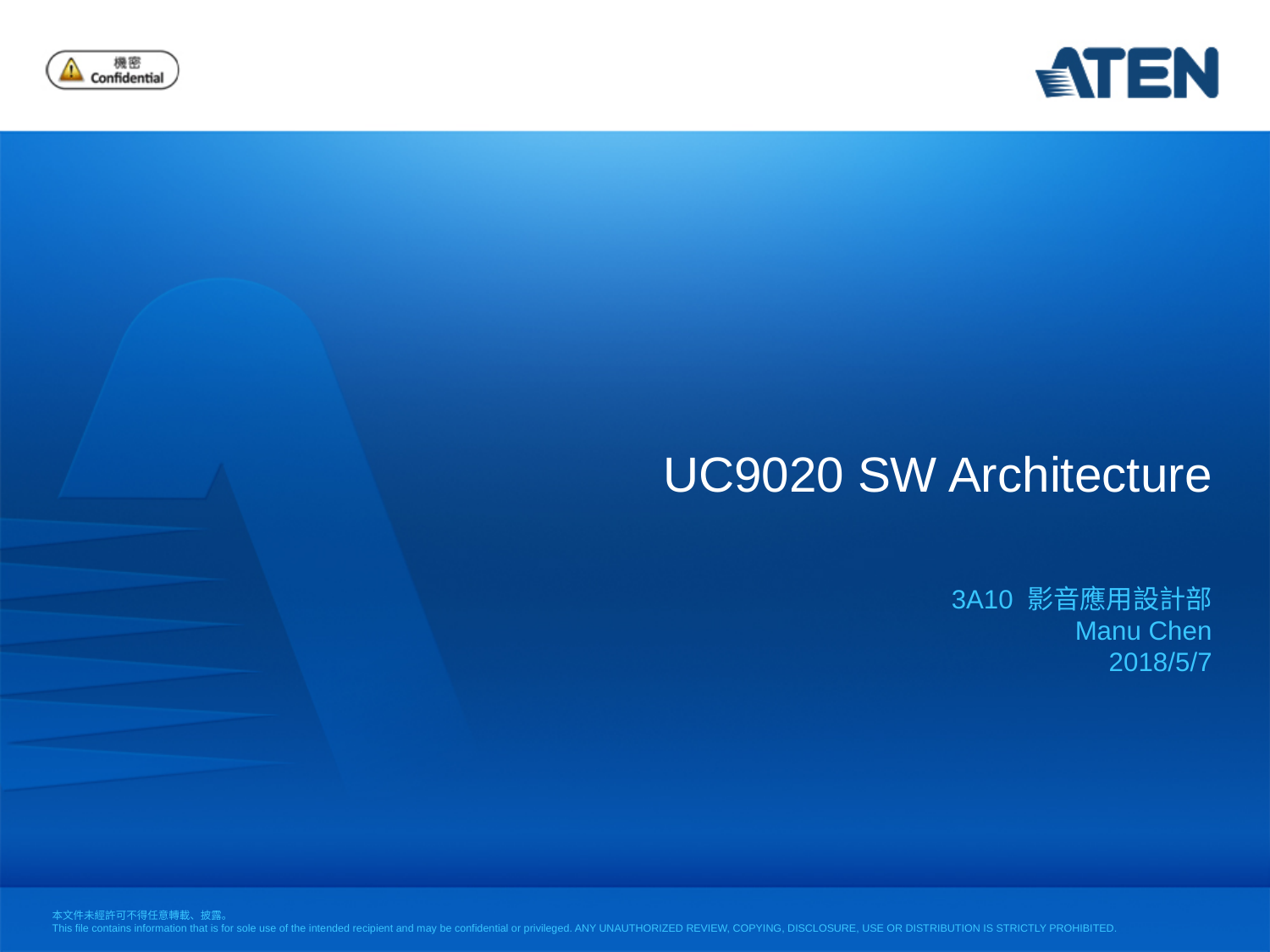

UC9020 SW Architecture
3A10 影音應用設計部
Manu Chen
2018/5/7
本文件未經許可不得任意轉載、披露。
This file contains information that is for sole use of the intended recipient and may be confidential or privileged. ANY UNAUTHORIZED REVIEW, COPYING, DISCLOSURE, USE OR DISTRIBUTION IS STRICTLY PROHIBITED.